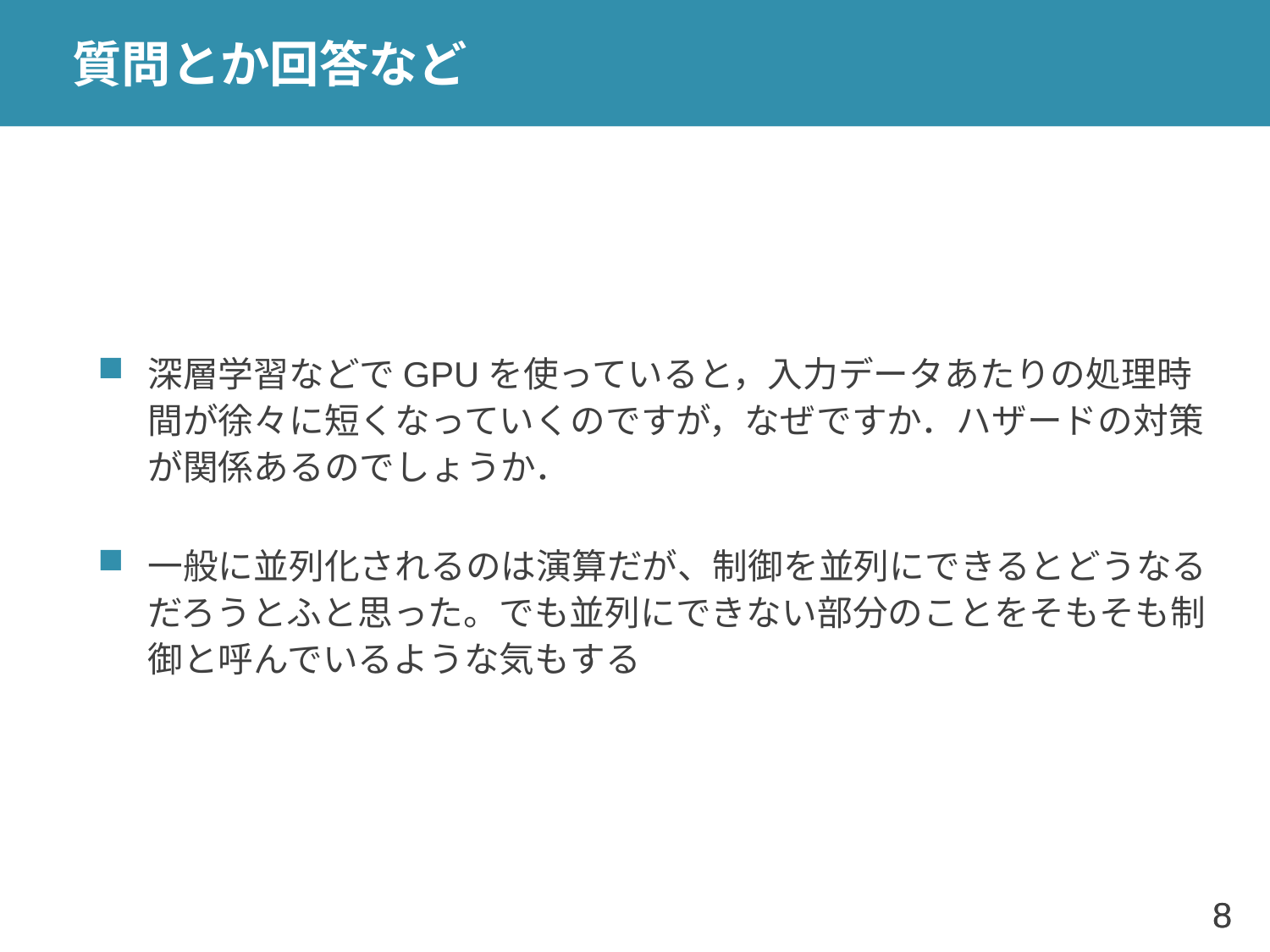

# 質問とか回答など
深層学習などでGPUを使っていると，入力データあたりの処理時間が徐々に短くなっていくのですが，なぜですか．ハザードの対策が関係あるのでしょうか．
一般に並列化されるのは演算だが、制御を並列にできるとどうなるだろうとふと思った。でも並列にできない部分のことをそもそも制御と呼んでいるような気もする